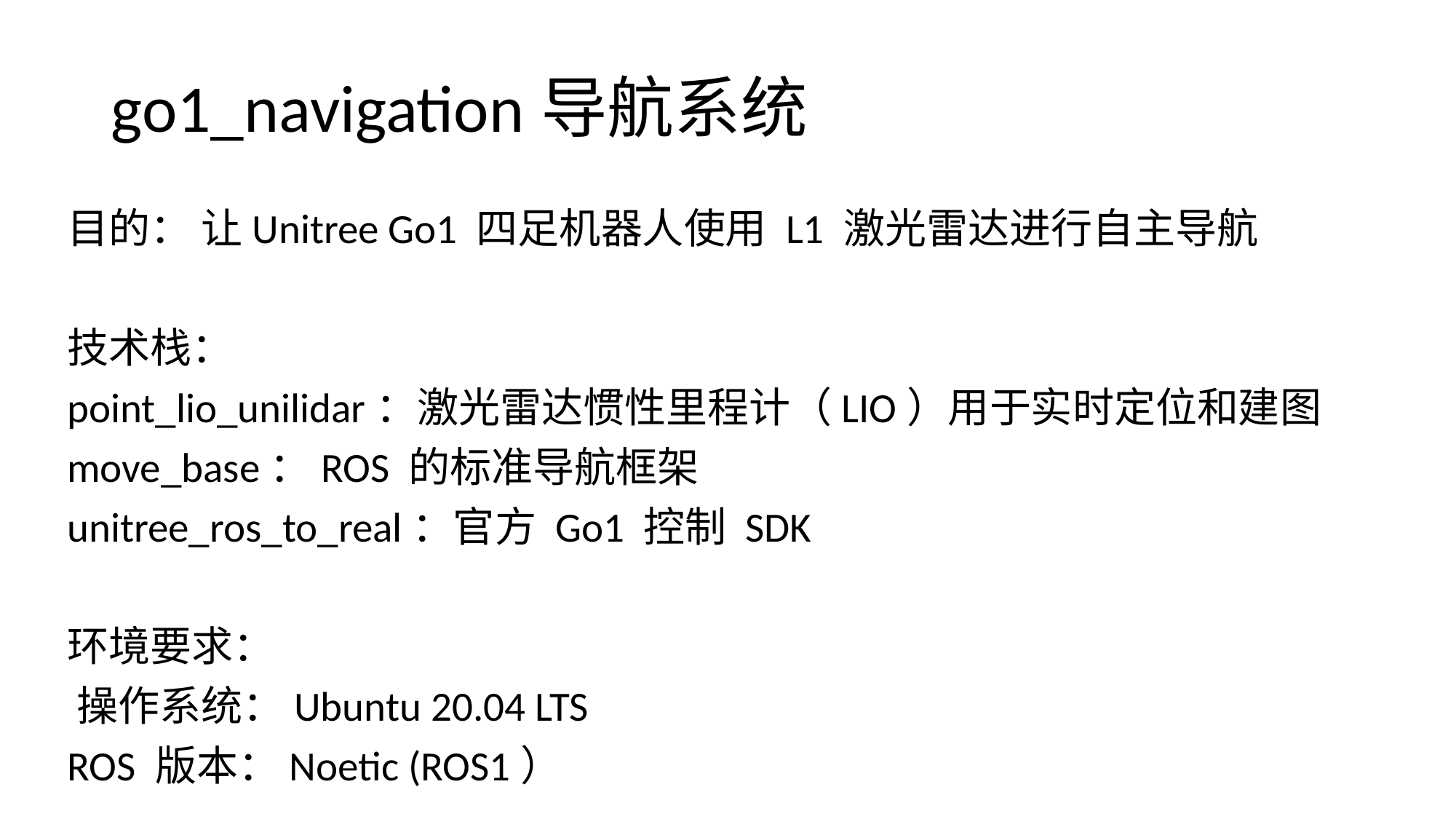

# go1_navigation导航系统

目的： 让Unitree Go1 四足机器人使用 L1 激光雷达进行自主导航

技术栈​​：
point_lio_unilidar：激光雷达惯性里程计（LIO）用于实时定位和建图
move_base：ROS 的标准导航框架
unitree_ros_to_real：官方 Go1 控制 SDK

环境要求：
​​操作系统​​：Ubuntu 20.04 LTS
​​ROS 版本​​：Noetic (ROS1）